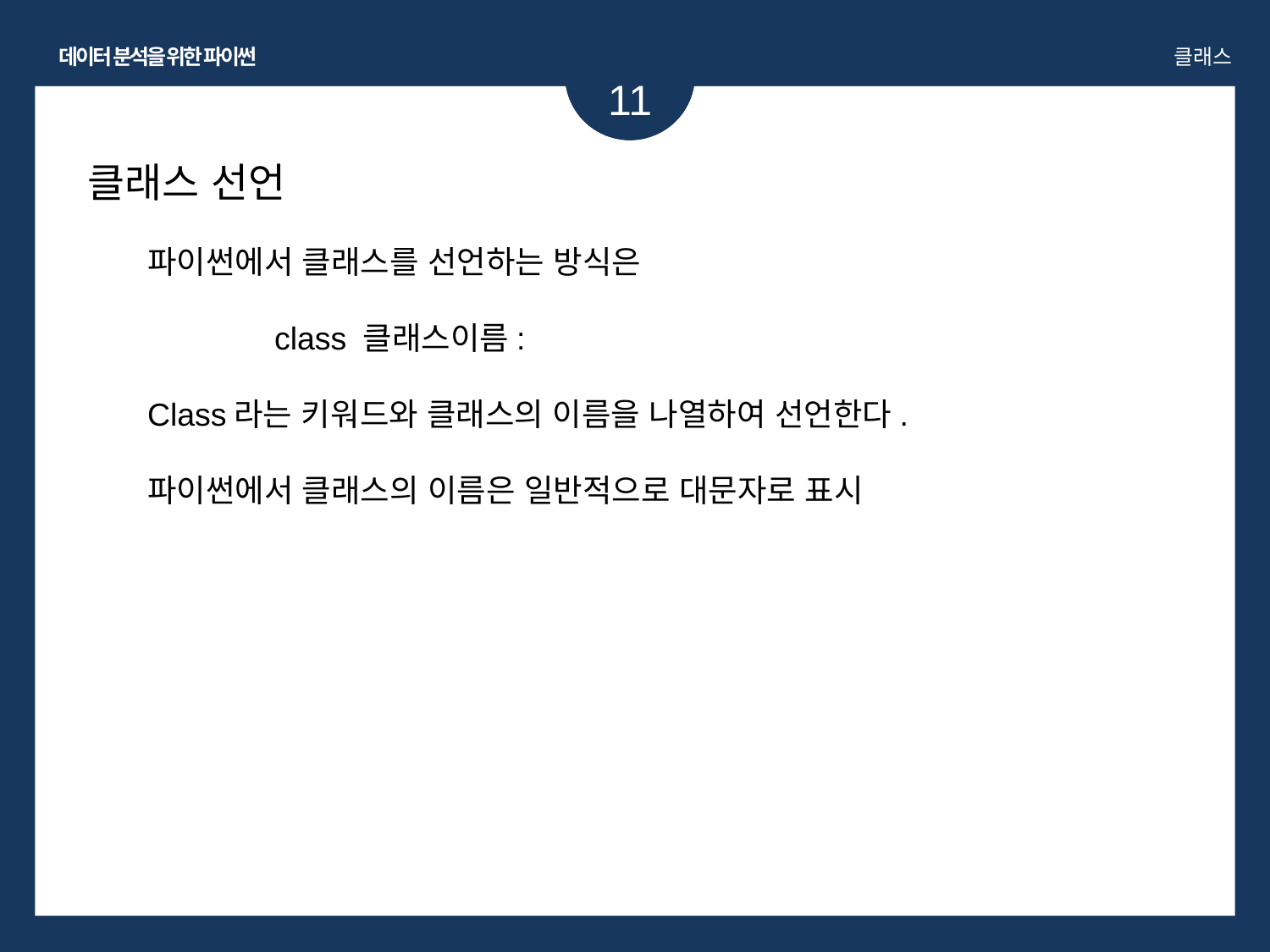

데이터 분석을 위한 파이썬
클래스
11
클래스 선언
파이썬에서 클래스를 선언하는 방식은

	class 클래스이름:

Class라는 키워드와 클래스의 이름을 나열하여 선언한다.

파이썬에서 클래스의 이름은 일반적으로 대문자로 표시